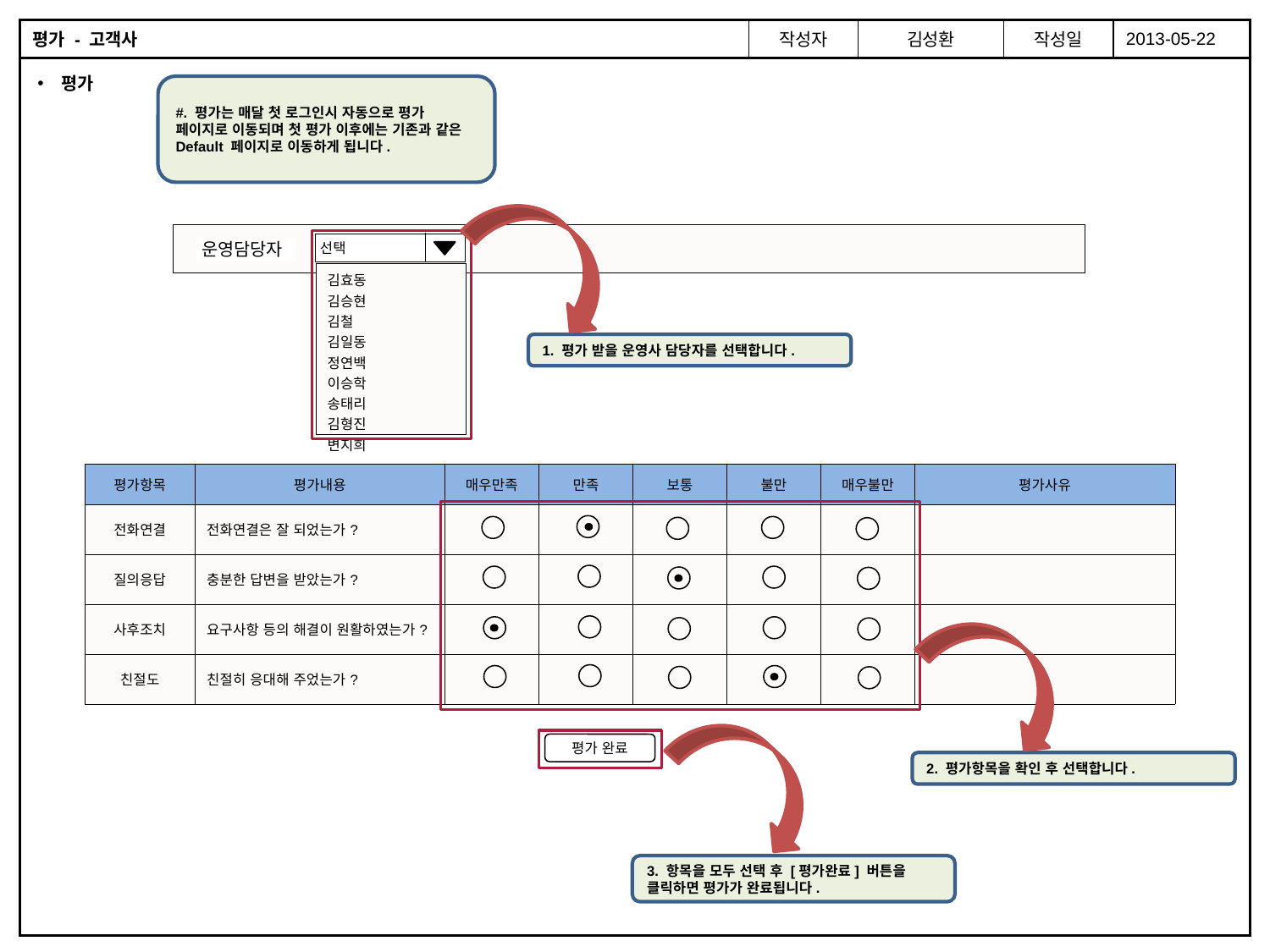

| 평가 - 고객사 | 작성자 | 김성환 | 작성일 | 2013-05-22 |
| --- | --- | --- | --- | --- |
|  |  |  |  |  |
평가
#. 평가는 매달 첫 로그인시 자동으로 평가 페이지로 이동되며 첫 평가 이후에는 기존과 같은 Default 페이지로 이동하게 됩니다.

|  |
| --- |

선택
운영담당자
| 김효동 김승현 김철 김일동 정연백 이승학 송태리 김형진 변지희 |
| --- |
1. 평가 받을 운영사 담당자를 선택합니다.
| 평가항목 | 평가내용 | 매우만족 | 만족 | 보통 | 불만 | 매우불만 | 평가사유 |
| --- | --- | --- | --- | --- | --- | --- | --- |
| 전화연결 | 전화연결은 잘 되었는가? |  |  |  |  |  |  |
| 질의응답 | 충분한 답변을 받았는가? |  |  |  |  |  |  |
| 사후조치 | 요구사항 등의 해결이 원활하였는가? |  |  |  |  |  |  |
| 친절도 | 친절히 응대해 주었는가? |  |  |  |  |  |  |

평가 완료
2. 평가항목을 확인 후 선택합니다.
3. 항목을 모두 선택 후 [평가완료] 버튼을 클릭하면 평가가 완료됩니다.